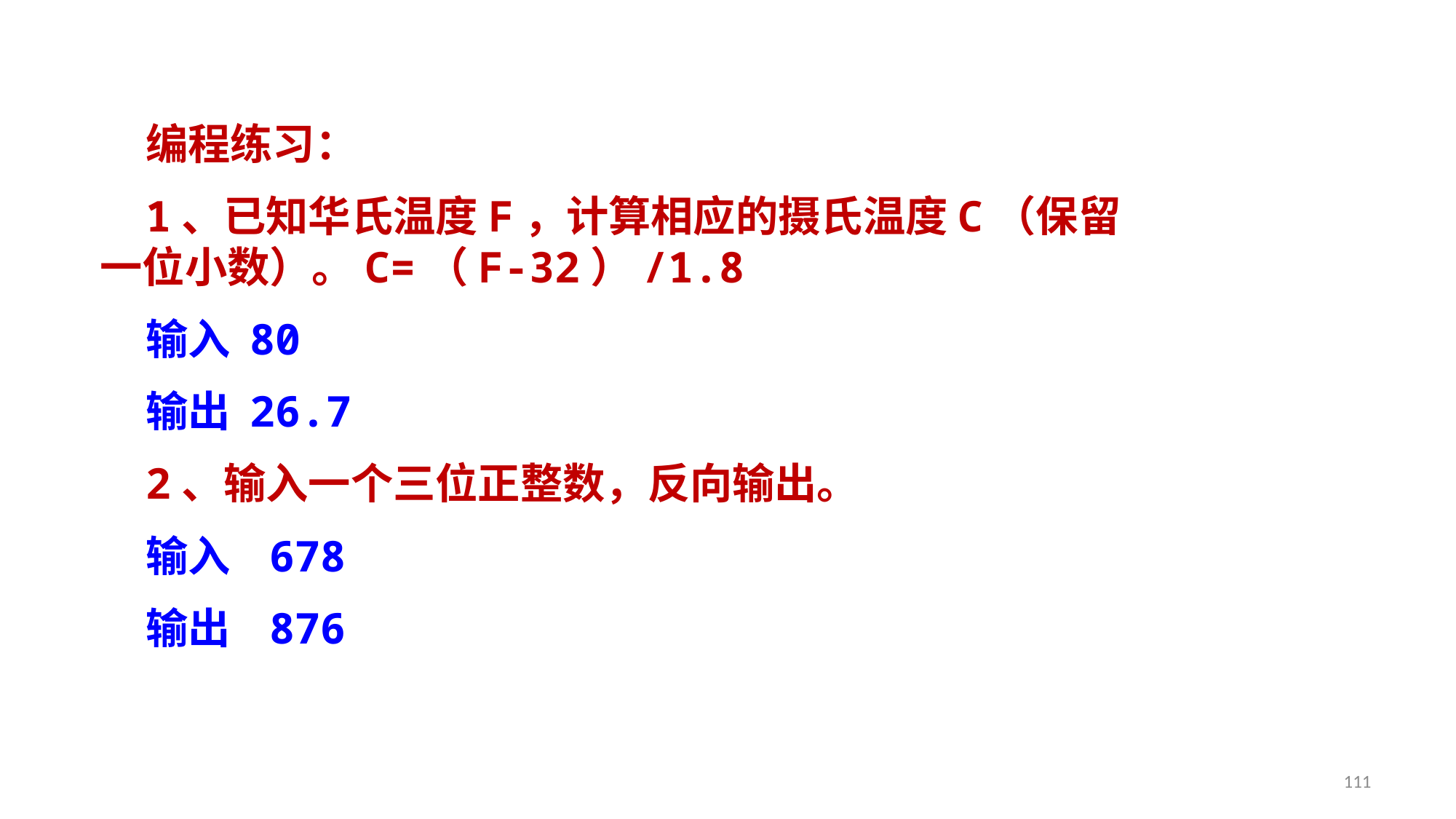

编程练习：
1、已知华氏温度F，计算相应的摄氏温度C（保留一位小数）。C=（F-32）/1.8
输入 80
输出 26.7
2、输入一个三位正整数，反向输出。
输入   678
输出   876
111